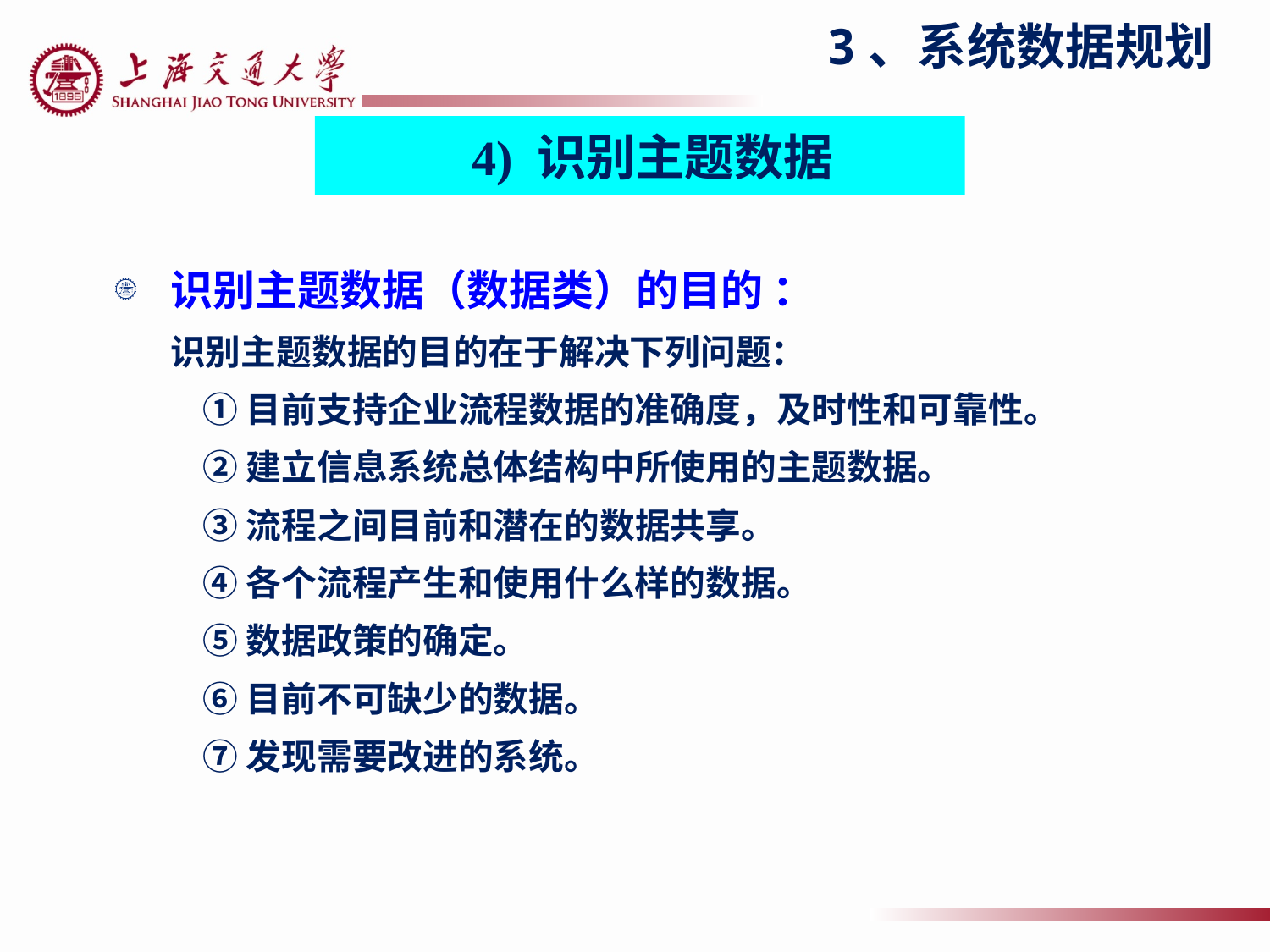

# 3、系统数据规划
  4) 识别主题数据

识别主题数据（数据类）的目的 ：
	识别主题数据的目的在于解决下列问题：
	    ①目前支持企业流程数据的准确度，及时性和可靠性。
	    ②建立信息系统总体结构中所使用的主题数据。
	    ③流程之间目前和潜在的数据共享。
	    ④各个流程产生和使用什么样的数据。
	    ⑤数据政策的确定。
	    ⑥目前不可缺少的数据。
	    ⑦发现需要改进的系统。